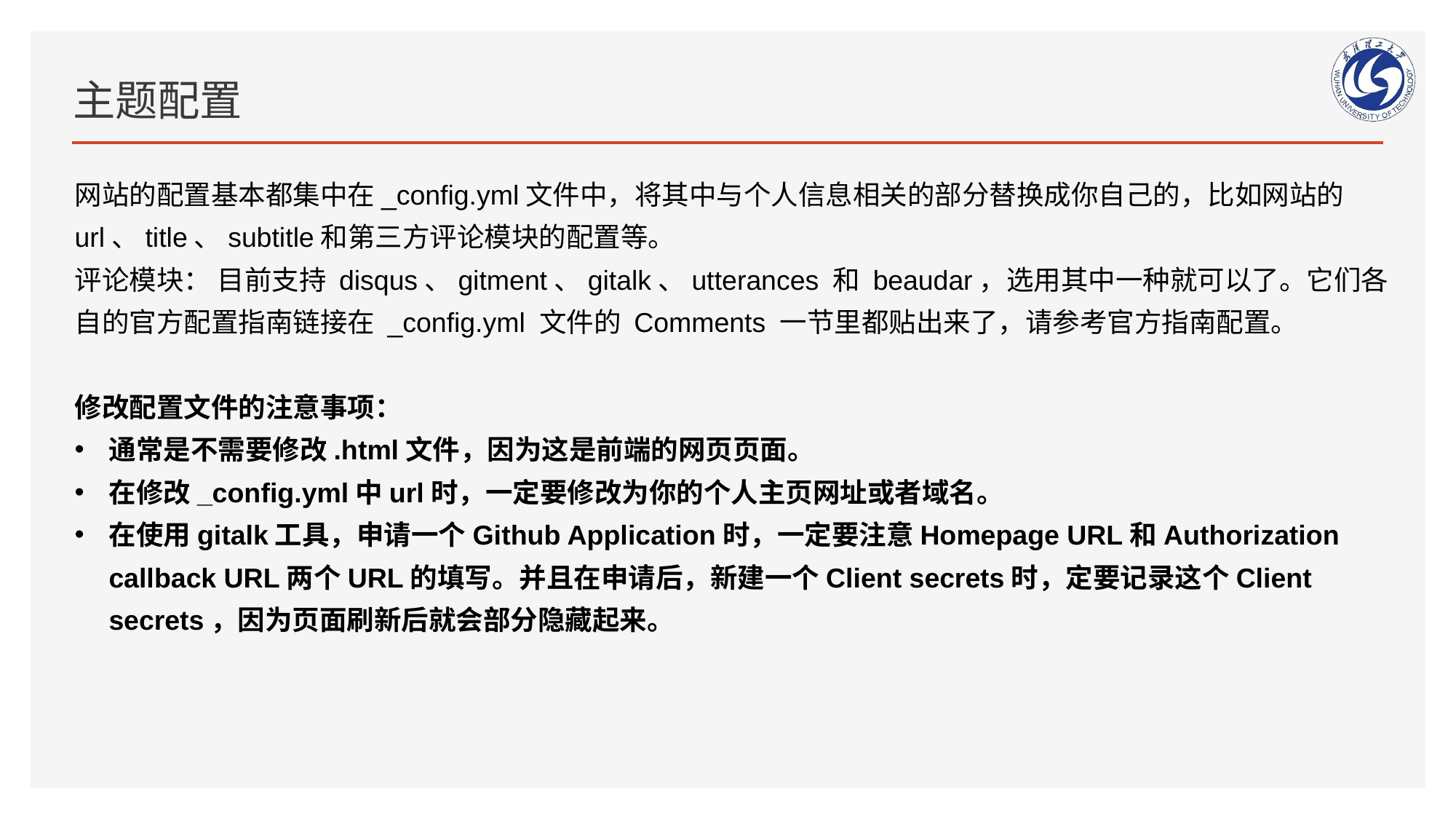

# 主题配置
网站的配置基本都集中在_config.yml文件中，将其中与个人信息相关的部分替换成你自己的，比如网站的url、title、subtitle和第三方评论模块的配置等。
评论模块： 目前支持 disqus、gitment、gitalk、utterances 和 beaudar，选用其中一种就可以了。它们各自的官方配置指南链接在 _config.yml 文件的 Comments 一节里都贴出来了，请参考官方指南配置。

修改配置文件的注意事项：
通常是不需要修改.html文件，因为这是前端的网页页面。
在修改_config.yml中url时，一定要修改为你的个人主页网址或者域名。
在使用gitalk工具，申请一个Github Application时，一定要注意Homepage URL和Authorization callback URL两个URL的填写。并且在申请后，新建一个Client secrets时，定要记录这个Client secrets，因为页面刷新后就会部分隐藏起来。